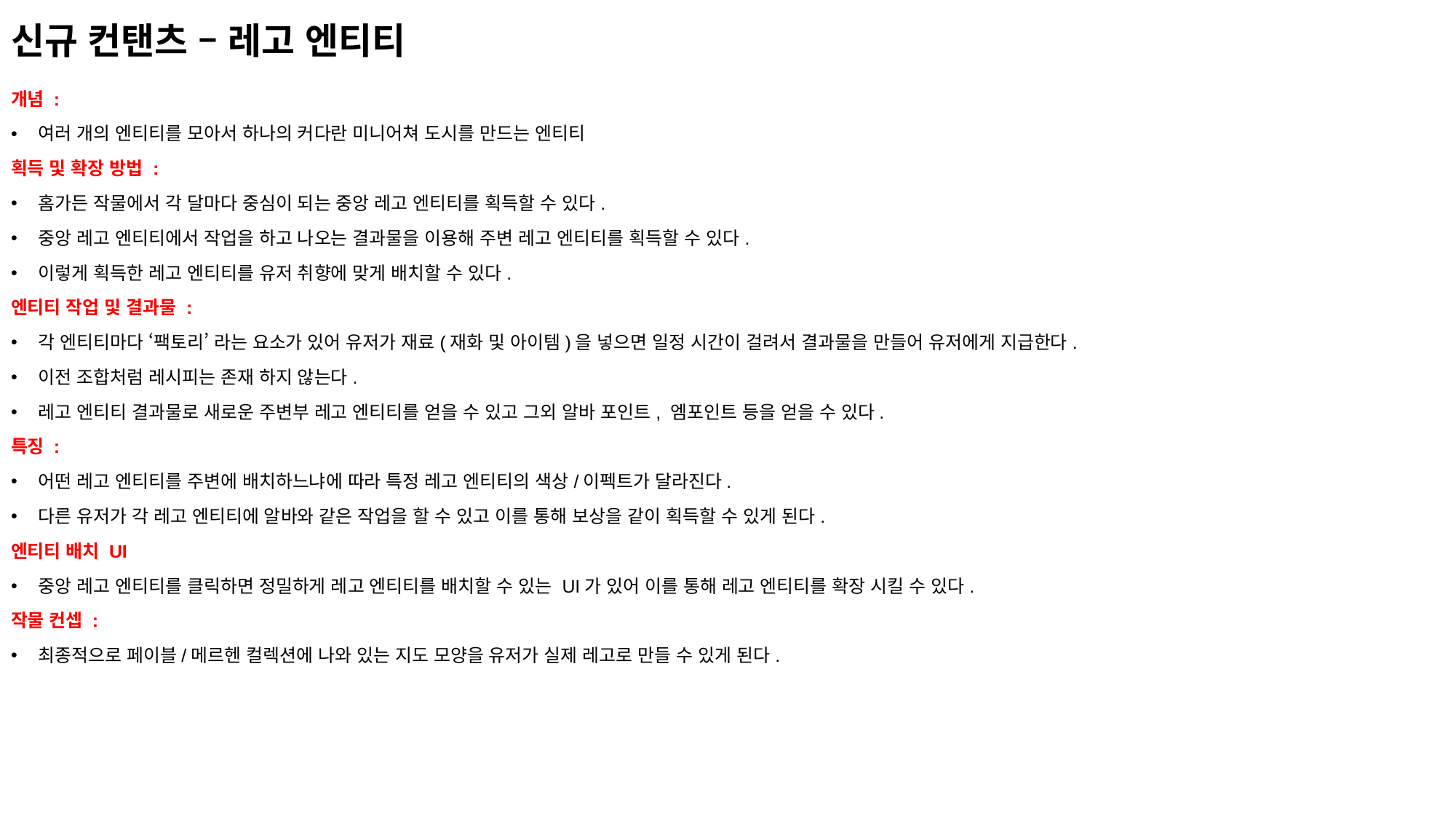

# 신규 컨탠츠 – 레고 엔티티
개념 :
여러 개의 엔티티를 모아서 하나의 커다란 미니어쳐 도시를 만드는 엔티티
획득 및 확장 방법 :
홈가든 작물에서 각 달마다 중심이 되는 중앙 레고 엔티티를 획득할 수 있다.
중앙 레고 엔티티에서 작업을 하고 나오는 결과물을 이용해 주변 레고 엔티티를 획득할 수 있다.
이렇게 획득한 레고 엔티티를 유저 취향에 맞게 배치할 수 있다.
엔티티 작업 및 결과물 :
각 엔티티마다 ‘팩토리’ 라는 요소가 있어 유저가 재료(재화 및 아이템)을 넣으면 일정 시간이 걸려서 결과물을 만들어 유저에게 지급한다.
이전 조합처럼 레시피는 존재 하지 않는다.
레고 엔티티 결과물로 새로운 주변부 레고 엔티티를 얻을 수 있고 그외 알바 포인트, 엠포인트 등을 얻을 수 있다.
특징 :
어떤 레고 엔티티를 주변에 배치하느냐에 따라 특정 레고 엔티티의 색상/이펙트가 달라진다.
다른 유저가 각 레고 엔티티에 알바와 같은 작업을 할 수 있고 이를 통해 보상을 같이 획득할 수 있게 된다.
엔티티 배치 UI
중앙 레고 엔티티를 클릭하면 정밀하게 레고 엔티티를 배치할 수 있는 UI가 있어 이를 통해 레고 엔티티를 확장 시킬 수 있다.
작물 컨셉 :
최종적으로 페이블/메르헨 컬렉션에 나와 있는 지도 모양을 유저가 실제 레고로 만들 수 있게 된다.